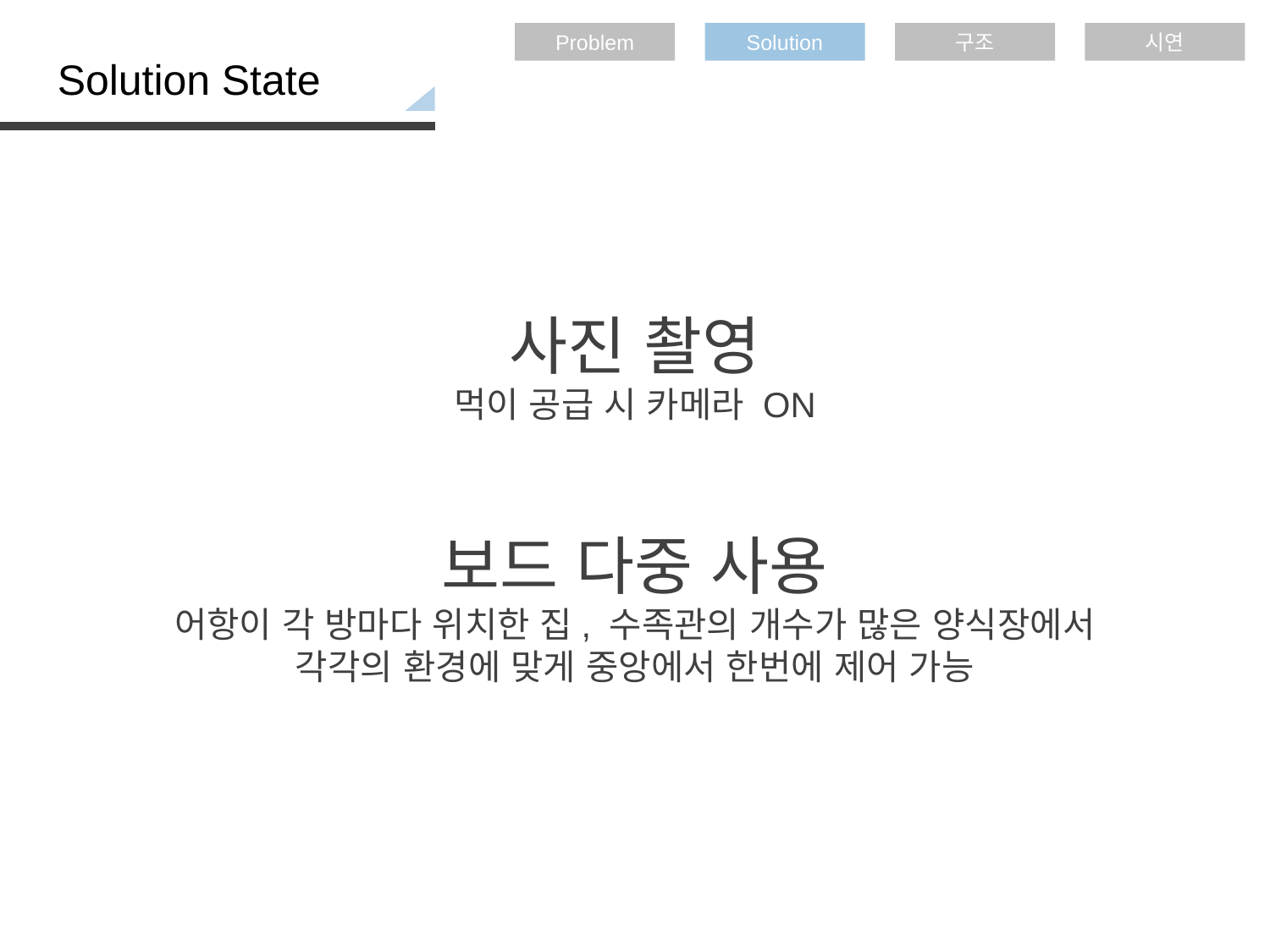

Problem
구조
시연
Solution
Solution State

사진 촬영
먹이 공급 시 카메라 ON

보드 다중 사용
어항이 각 방마다 위치한 집, 수족관의 개수가 많은 양식장에서
각각의 환경에 맞게 중앙에서 한번에 제어 가능